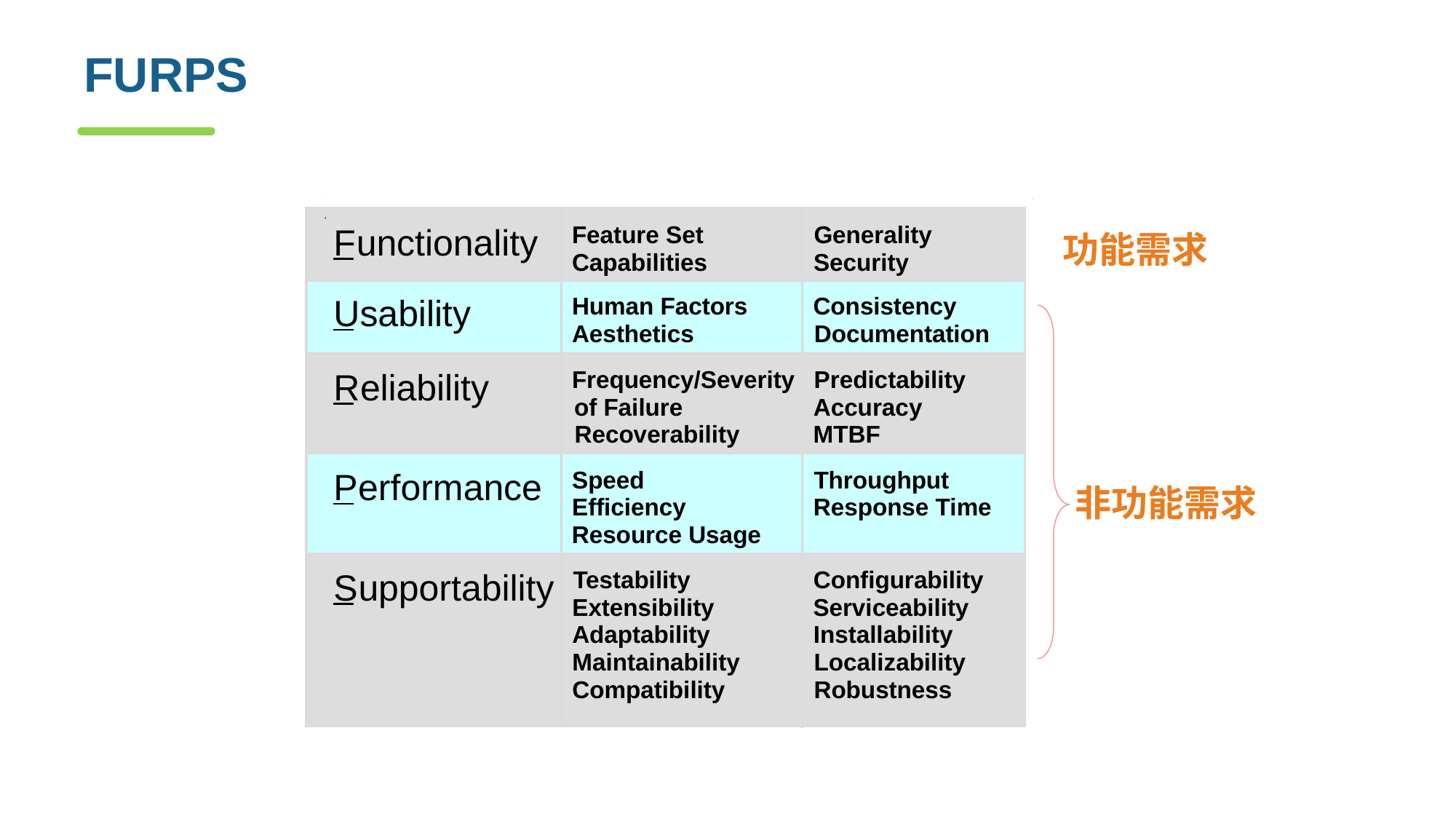

# FURPS

F

unctionality
Feature Set
Generality
功能需求
Capabilities
Security

U

sability
Human Factors
Consistency

Aesthetics
Documentation
R

eliability
Frequency/Severity
Predictability
of Failure
Accuracy
Recoverability
MTBF

P

erformance
Speed
Throughput
非功能需求
Efficiency
Response Time
Resource Usage
S

upportability
Testability
Configurability
Extensibility
Serviceability
Adaptability
Installability
Maintainability
Localizability
Compatibility
Robustness
7